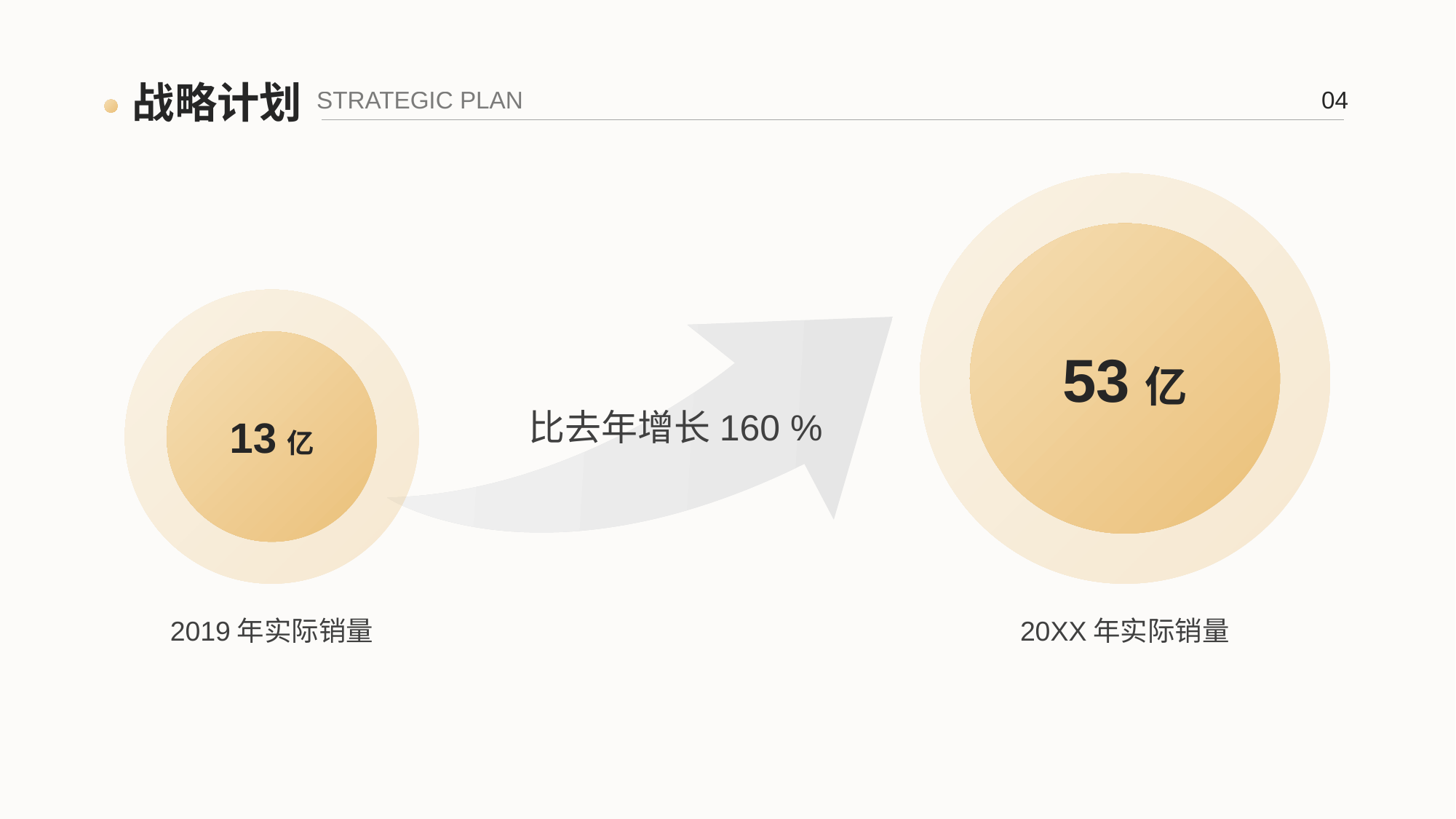

战略计划
STRATEGIC PLAN
04

20XX年实际销量
53亿

13亿
2019年实际销量

比去年增长160 %